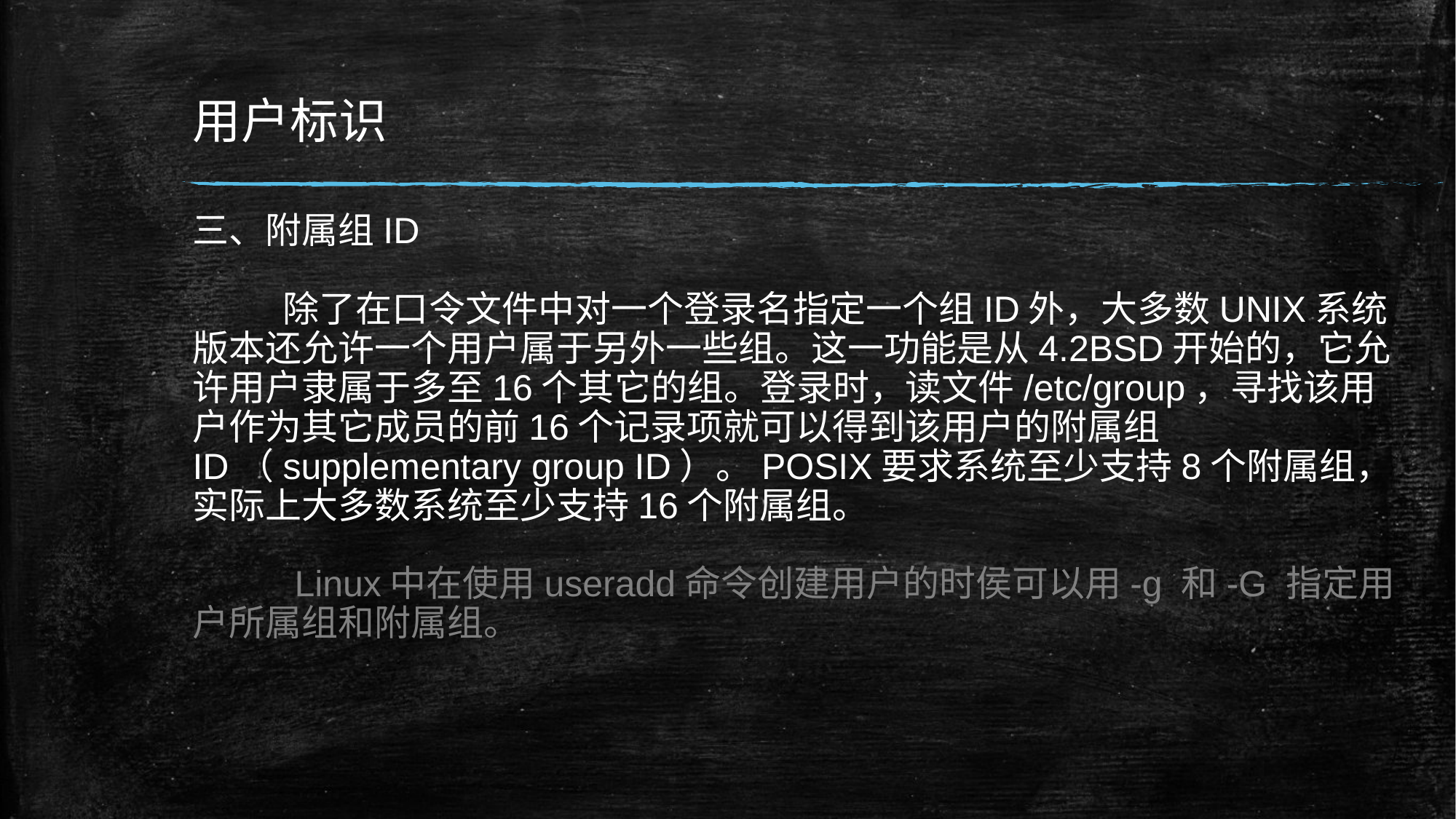

# 用户标识
三、附属组ID

          除了在口令文件中对一个登录名指定一个组ID外，大多数UNIX系统版本还允许一个用户属于另外一些组。这一功能是从4.2BSD开始的，它允许用户隶属于多至16个其它的组。登录时，读文件/etc/group，寻找该用户作为其它成员的前16个记录项就可以得到该用户的附属组ID（supplementary group ID）。POSIX要求系统至少支持8个附属组，实际上大多数系统至少支持16个附属组。

          Linux中在使用useradd命令创建用户的时侯可以用-g 和-G 指定用户所属组和附属组。